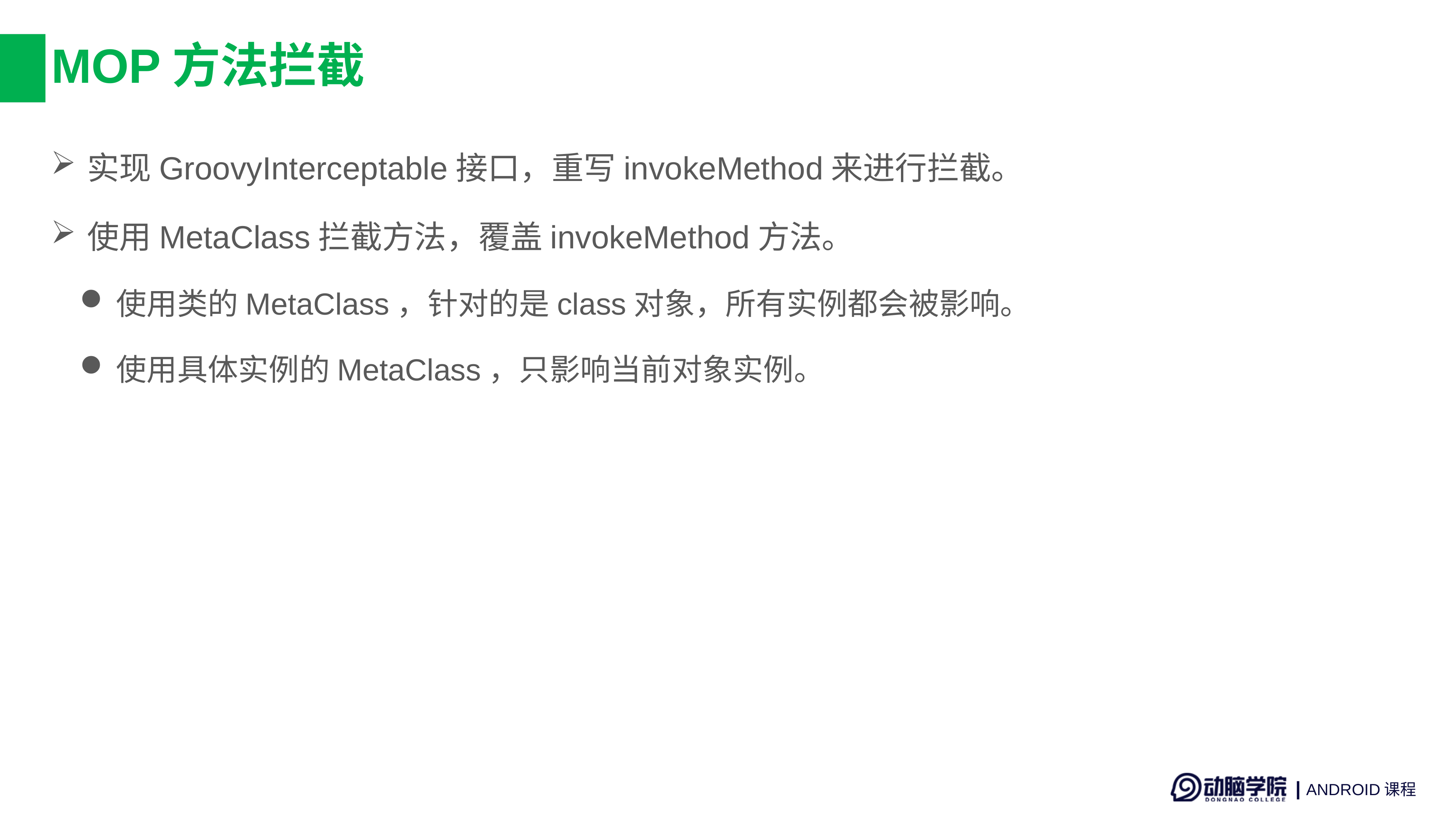

# MOP方法拦截
实现GroovyInterceptable接口，重写invokeMethod来进行拦截。
使用MetaClass拦截方法，覆盖invokeMethod方法。
使用类的MetaClass，针对的是class对象，所有实例都会被影响。
使用具体实例的MetaClass，只影响当前对象实例。